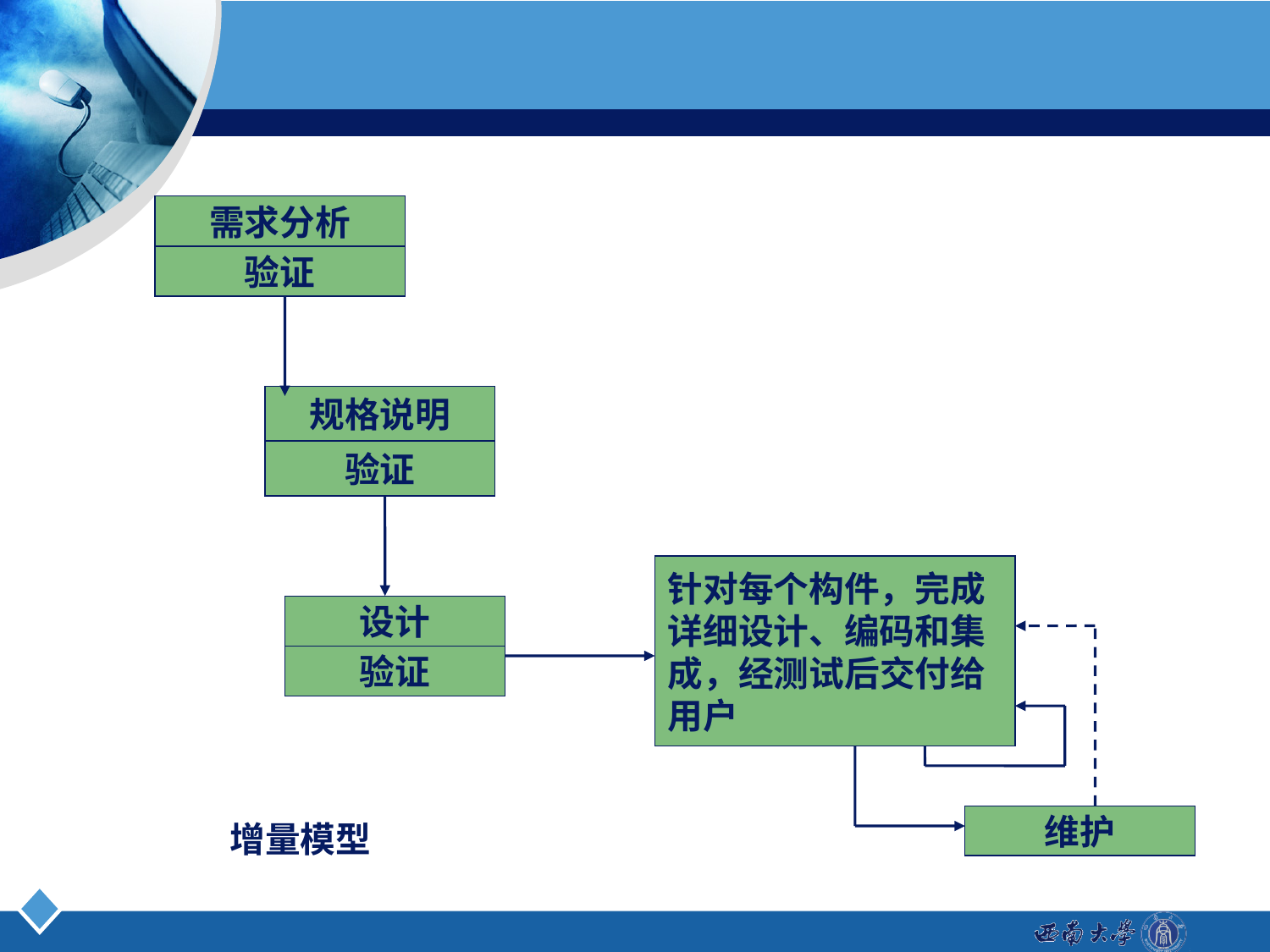

需求分析
验证

规格说明
验证

针对每个构件，完成
详细设计、编码和集
成，经测试后交付给
用户
设计
验证

维护
增量模型